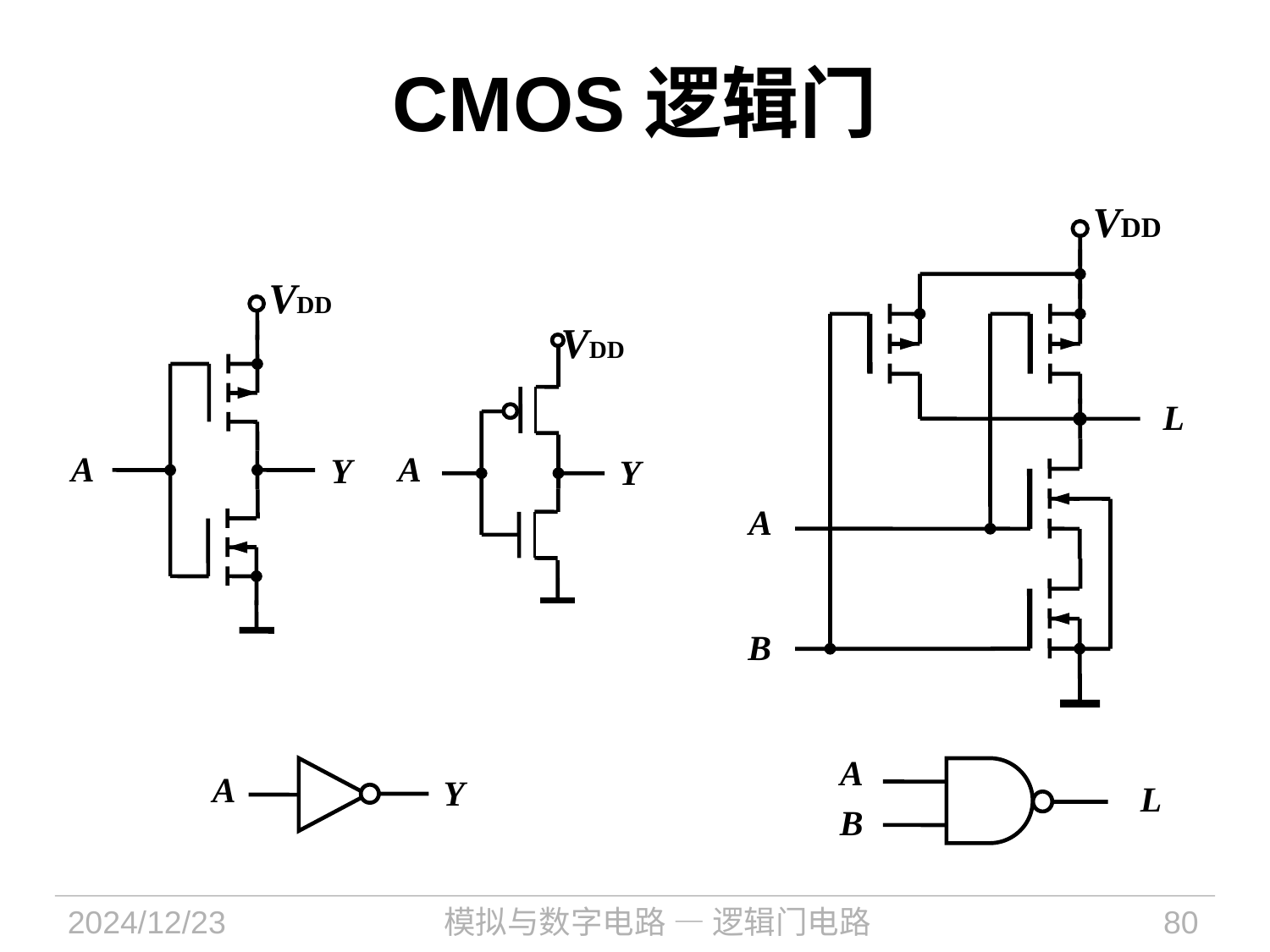

# CMOS逻辑门
VDD

L

A

B

VDD

A
Y

VDD

A
Y

A

L

B

A
Y

2024/12/23
模拟与数字电路 — 逻辑门电路
80